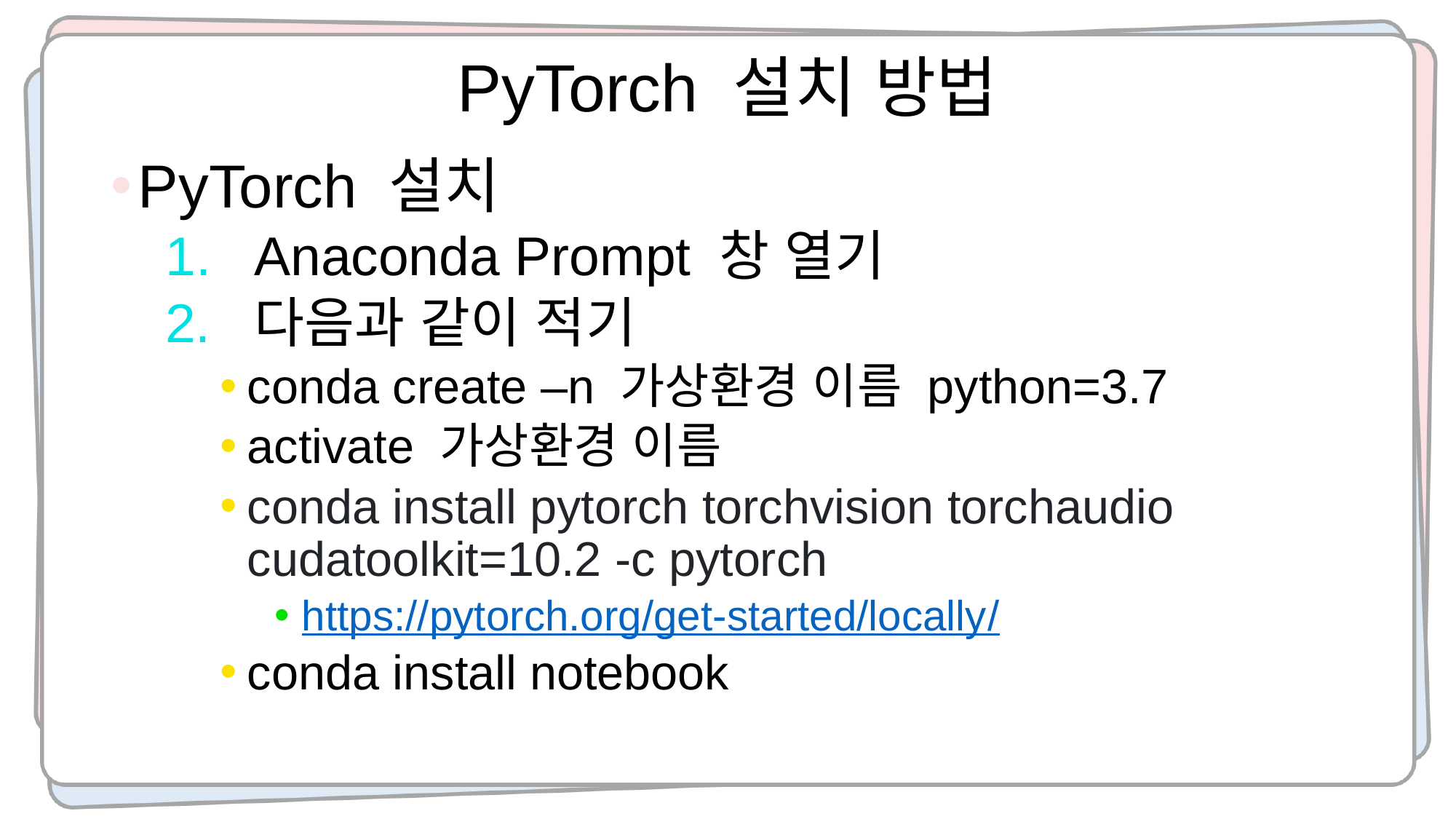

# PyTorch 설치 방법
PyTorch 설치
Anaconda Prompt 창 열기
다음과 같이 적기
conda create –n 가상환경 이름 python=3.7
activate 가상환경 이름
conda install pytorch torchvision torchaudio cudatoolkit=10.2 -c pytorch
https://pytorch.org/get-started/locally/
conda install notebook